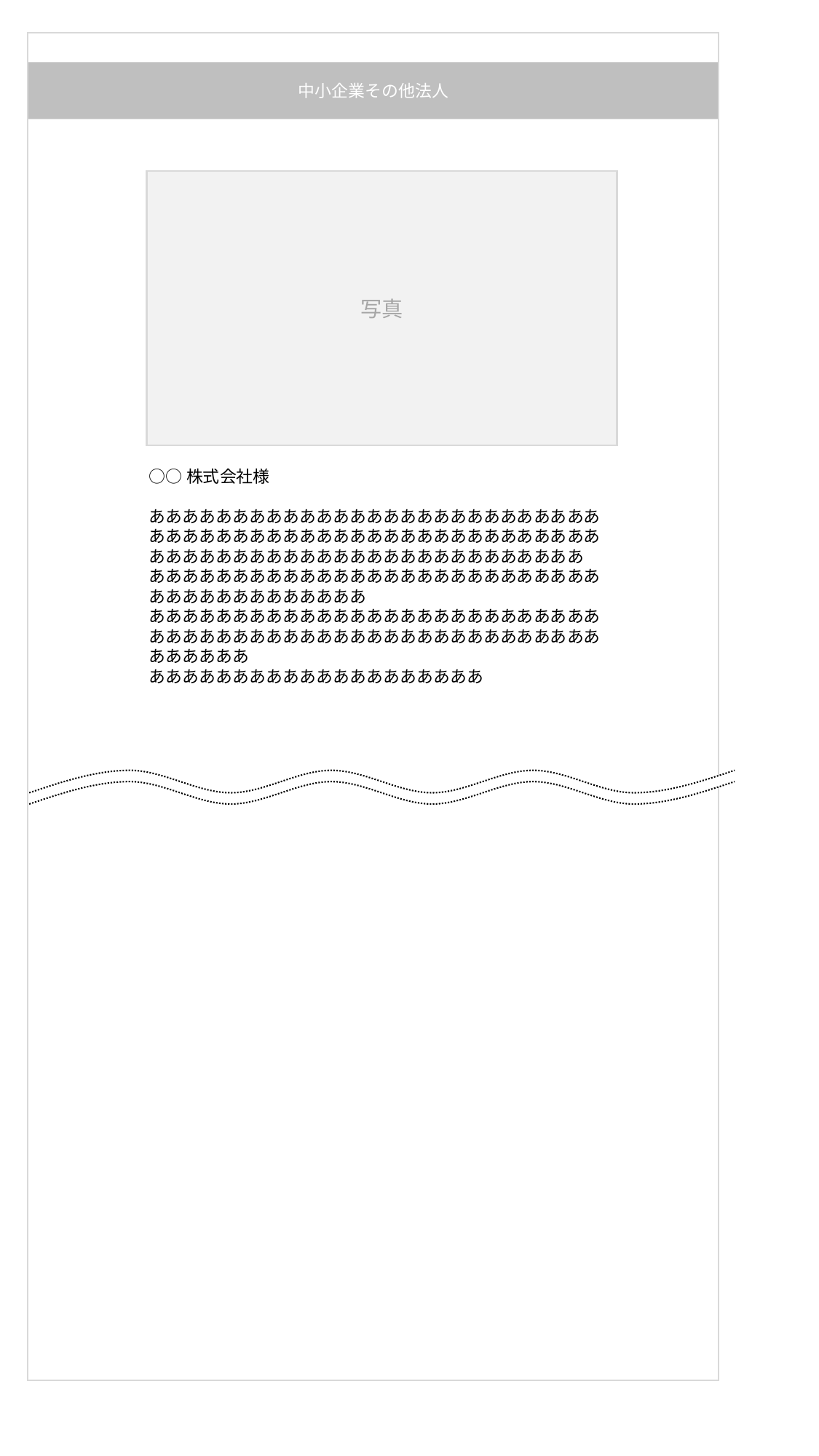

中小企業その他法人
写真
○○株式会社様

ああああああああああああああああああああああああああああああああああああああああああああああああああああああああああああああああああああああああああああああああ
ああああああああああああああああああああああああああああああああああああああああ
ああああああああああああああああああああああああああああああああああああああああああああああああああああああああああああ
ああああああああああああああああああああ